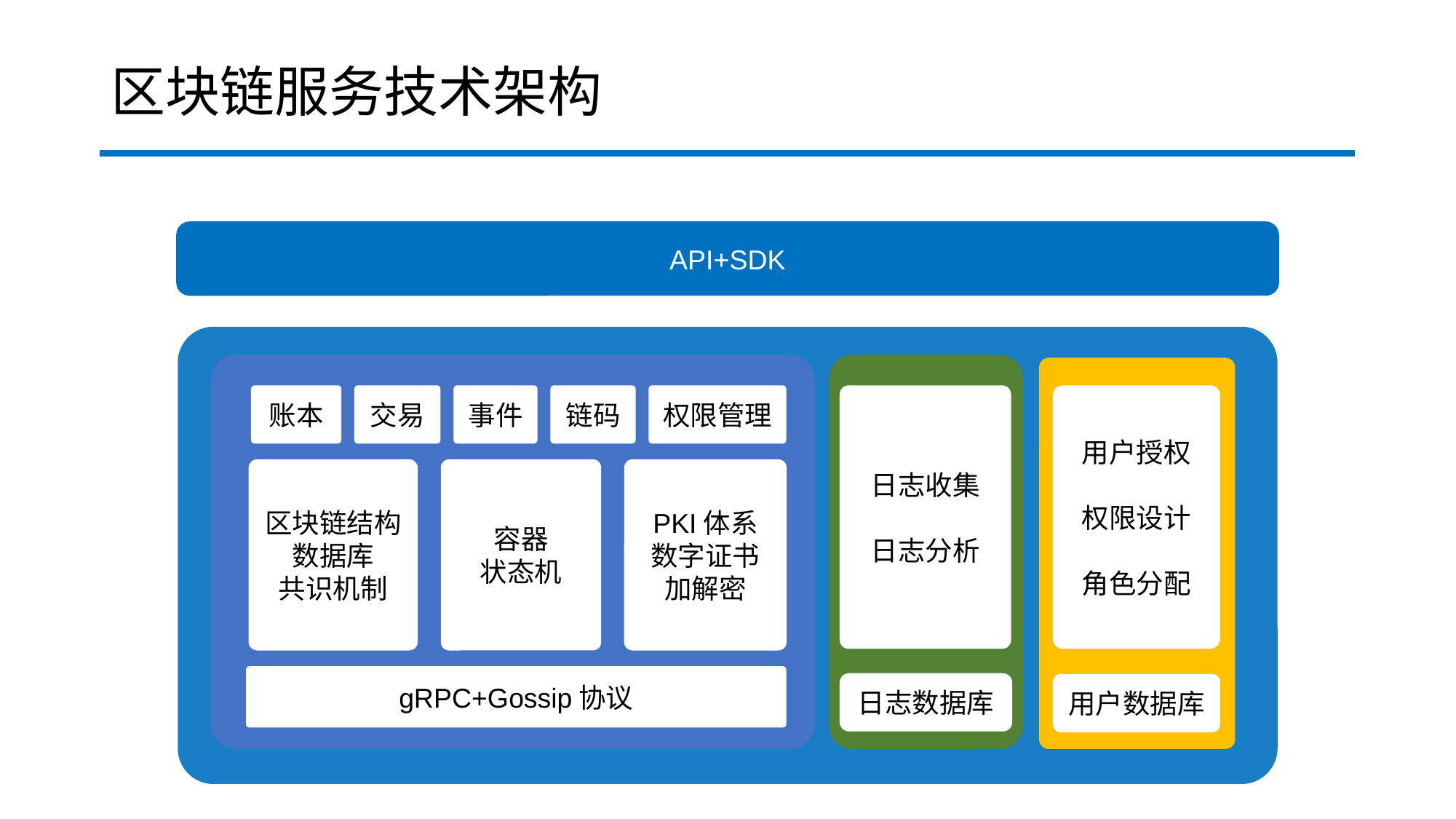

# 区块链服务技术架构
API+SDK

用户授权

权限设计

角色分配

权限管理
日志收集

日志分析
账本
交易
事件
链码
区块链结构
数据库
共识机制
容器
状态机
PKI体系
数字证书
加解密
gRPC+Gossip协议
日志数据库
用户数据库